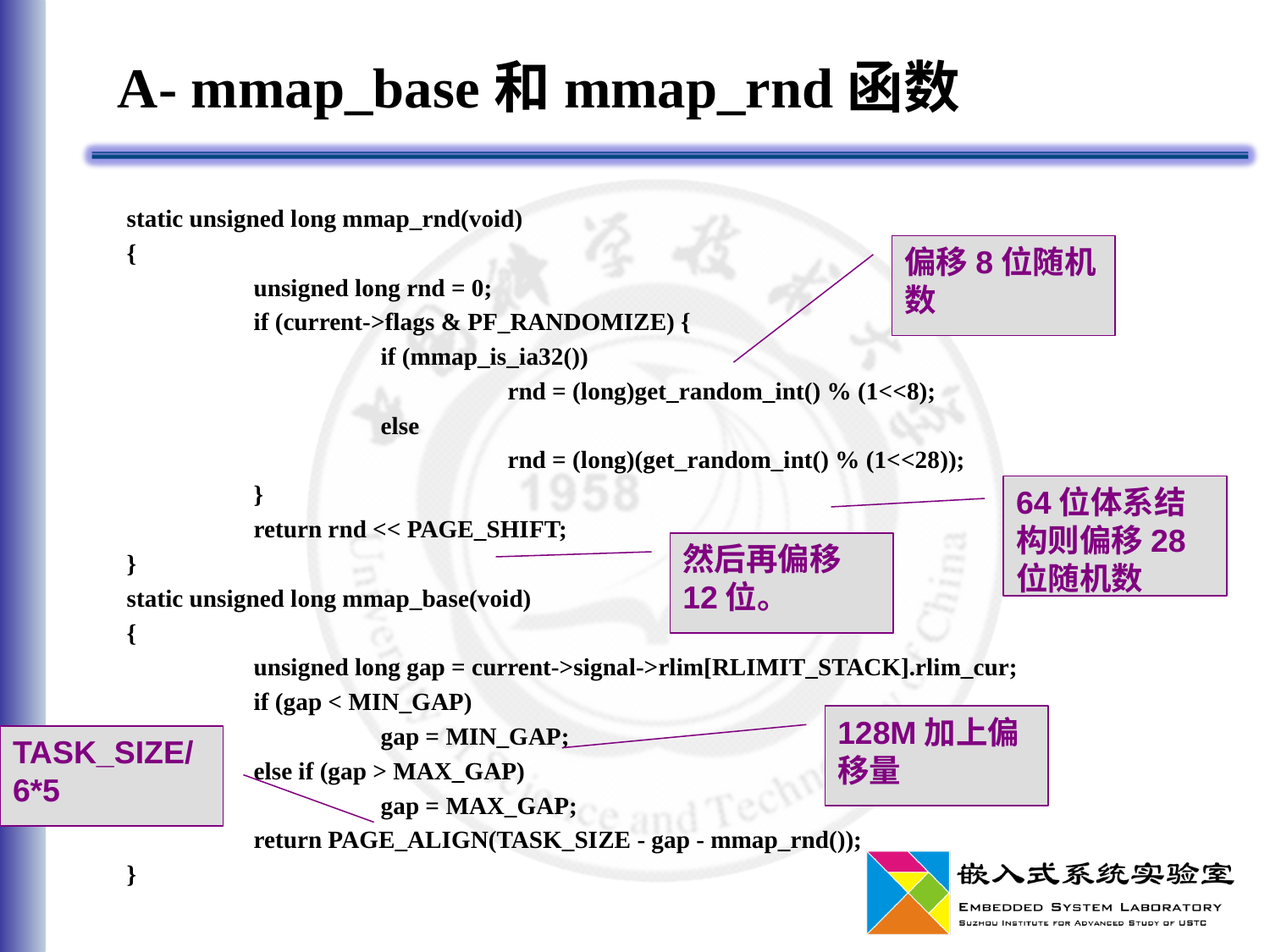

# A- mmap_base和mmap_rnd函数
static unsigned long mmap_rnd(void)
{
	unsigned long rnd = 0;
	if (current->flags & PF_RANDOMIZE) {
		if (mmap_is_ia32())
			rnd = (long)get_random_int() % (1<<8);
		else
			rnd = (long)(get_random_int() % (1<<28));
	}
	return rnd << PAGE_SHIFT;
}
static unsigned long mmap_base(void)
{
	unsigned long gap = current->signal->rlim[RLIMIT_STACK].rlim_cur;
	if (gap < MIN_GAP)
		gap = MIN_GAP;
	else if (gap > MAX_GAP)
		gap = MAX_GAP;
	return PAGE_ALIGN(TASK_SIZE - gap - mmap_rnd());
}

偏移8位随机数
64位体系结构则偏移28位随机数
然后再偏移12位。
128M加上偏移量
TASK_SIZE/6*5